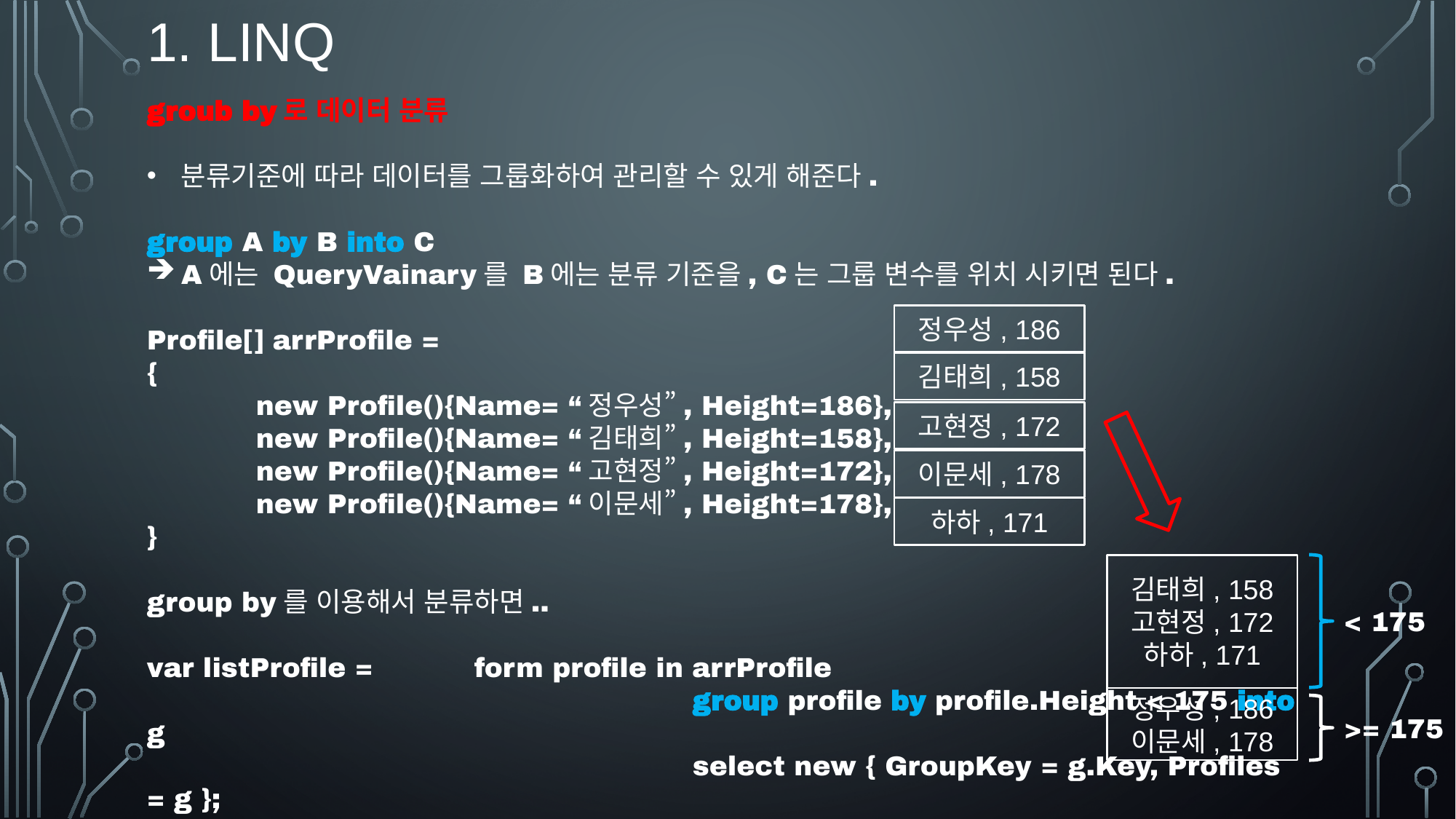

# 1. linq
groub by로 데이터 분류

분류기준에 따라 데이터를 그룹화하여 관리할 수 있게 해준다.

group A by B into C
A에는 QueryVainary를 B에는 분류 기준을, C는 그룹 변수를 위치 시키면 된다.

Profile[] arrProfile =
{
	new Profile(){Name= “정우성”, Height=186},
	new Profile(){Name= “김태희”, Height=158},
	new Profile(){Name= “고현정”, Height=172},
	new Profile(){Name= “이문세”, Height=178},
}

group by를 이용해서 분류하면..

var listProfile = 	form profile in arrProfile
					group profile by profile.Height < 175 into g
					select new { GroupKey = g.Key, Profiles = g };
정우성, 186
김태희, 158
고현정, 172
이문세, 178
하하, 171

김태희, 158
고현정, 172
하하, 171
< 175
정우성, 186
이문세, 178

>= 175